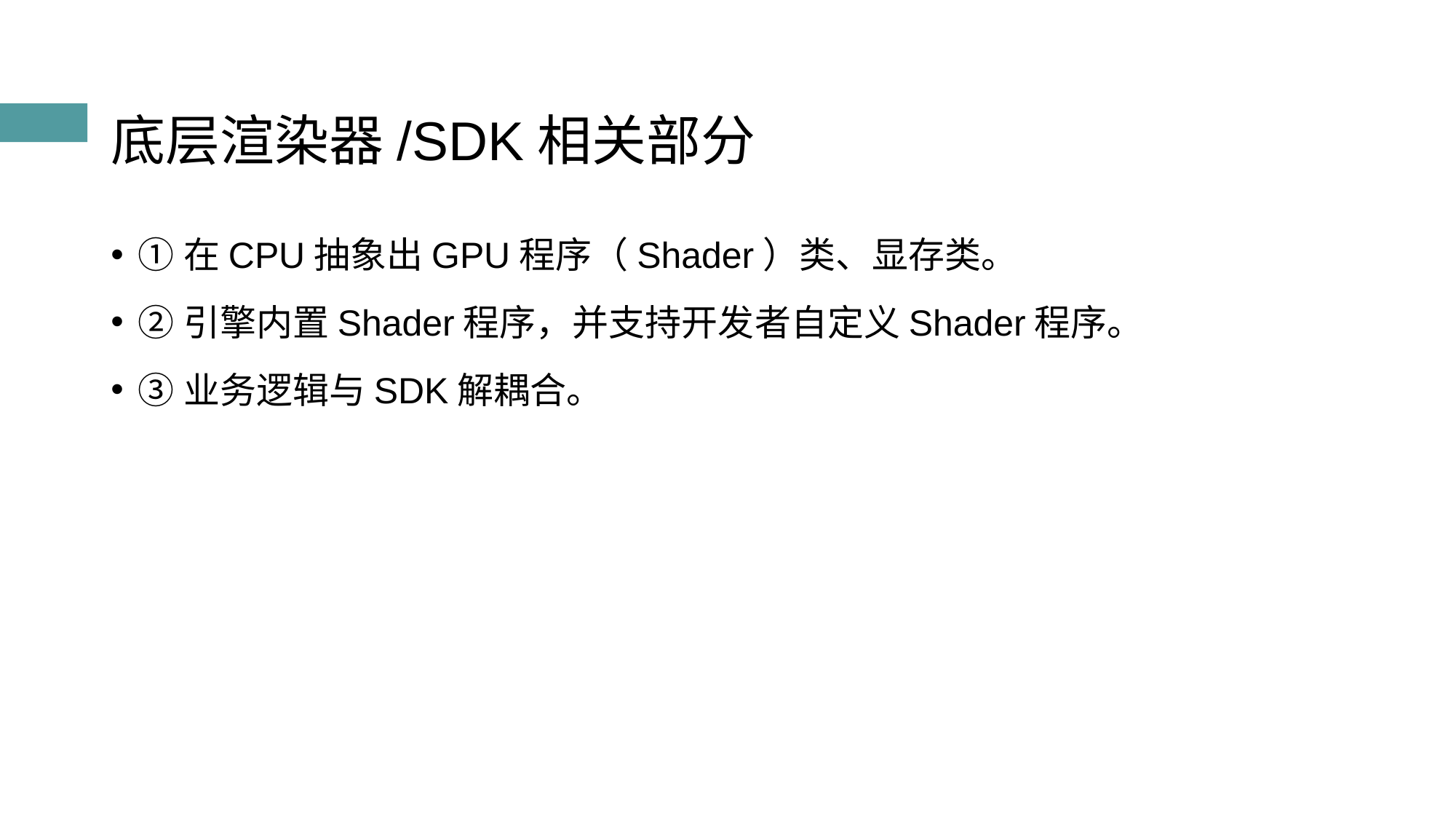

# 底层渲染器/SDK相关部分
①在CPU抽象出GPU程序（Shader）类、显存类。
②引擎内置Shader程序，并支持开发者自定义Shader程序。
③业务逻辑与SDK解耦合。